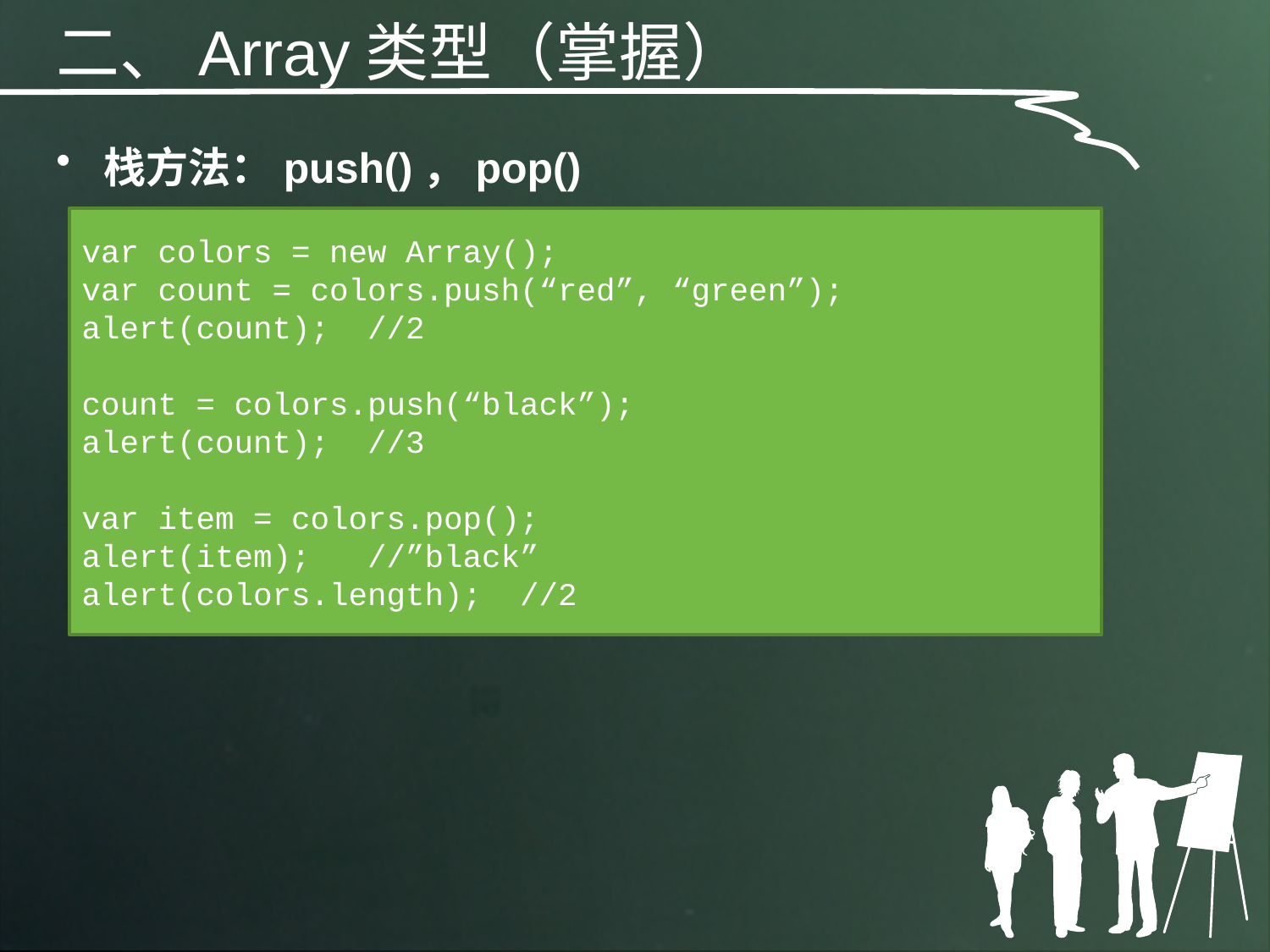

二、Array类型（掌握）

栈方法：push()，pop()
var colors = new Array();
var count = colors.push(“red”, “green”);
alert(count);  //2

count = colors.push(“black”);
alert(count);  //3

var item = colors.pop();
alert(item);   //”black”
alert(colors.length);  //2